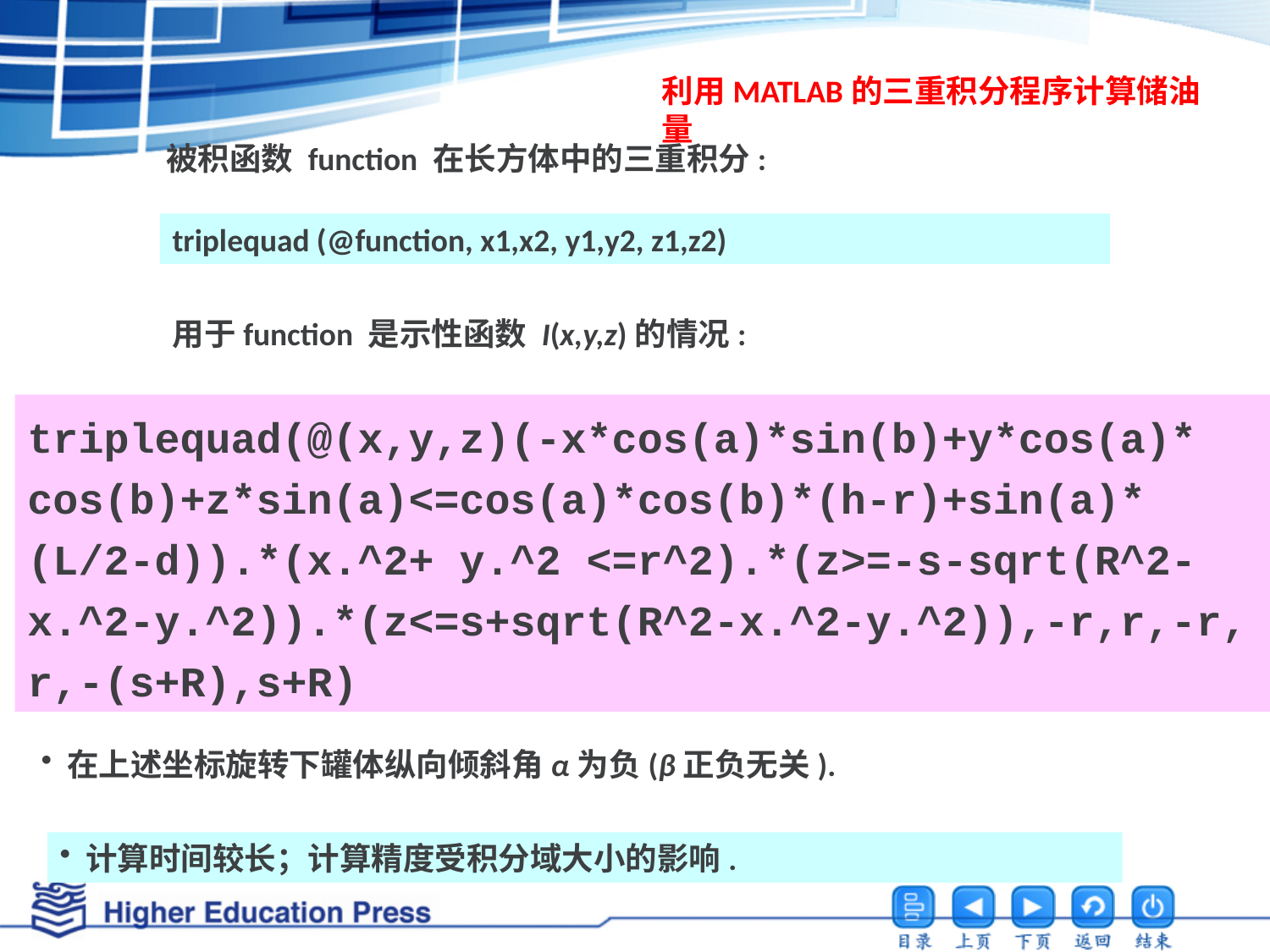

利用MATLAB的三重积分程序计算储油量
被积函数 function 在长方体中的三重积分:
triplequad (@function, x1,x2, y1,y2, z1,z2)
用于function 是示性函数 I(x,y,z)的情况:
triplequad(@(x,y,z)(-x*cos(a)*sin(b)+y*cos(a)* cos(b)+z*sin(a)<=cos(a)*cos(b)*(h-r)+sin(a)* (L/2-d)).*(x.^2+ y.^2 <=r^2).*(z>=-s-sqrt(R^2-x.^2-y.^2)).*(z<=s+sqrt(R^2-x.^2-y.^2)),-r,r,-r, r,-(s+R),s+R)
 在上述坐标旋转下罐体纵向倾斜角α为负(β正负无关).
 计算时间较长；计算精度受积分域大小的影响.